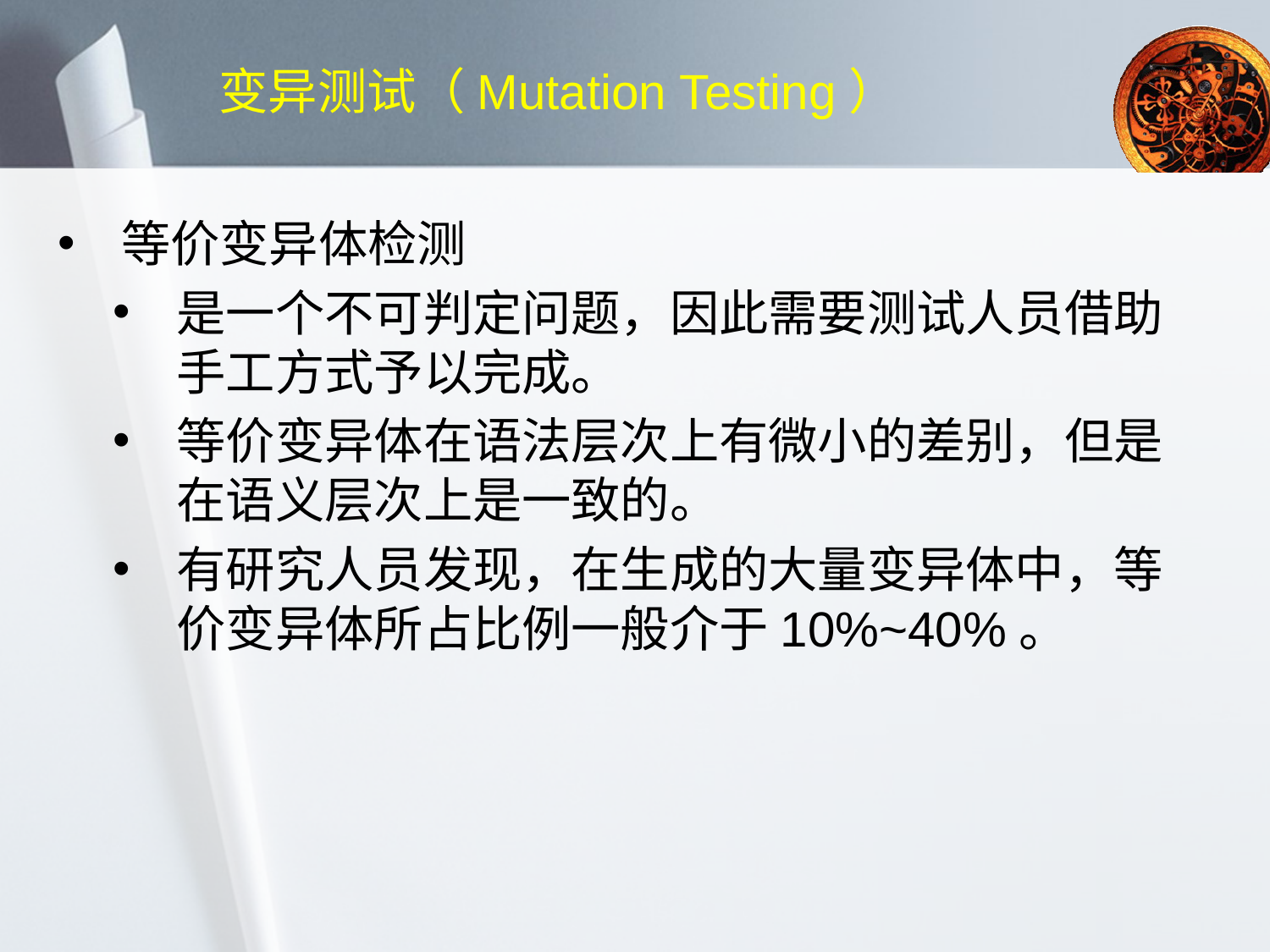

# 变异测试（Mutation Testing）
等价变异体检测
是一个不可判定问题，因此需要测试人员借助手工方式予以完成。
等价变异体在语法层次上有微小的差别，但是在语义层次上是一致的。
有研究人员发现，在生成的大量变异体中，等价变异体所占比例一般介于10%~40%。